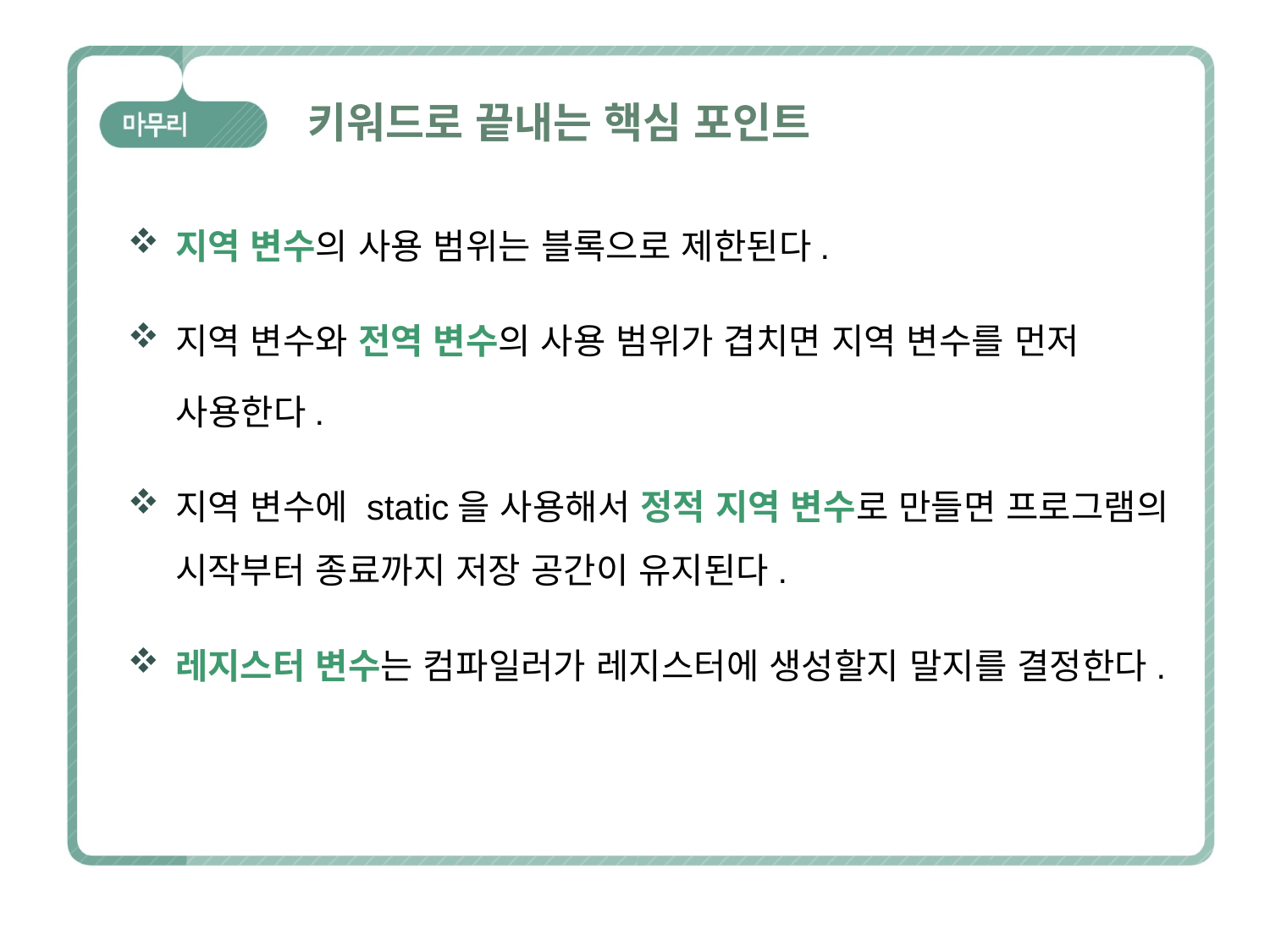

# 키워드로 끝내는 핵심 포인트
지역 변수의 사용 범위는 블록으로 제한된다.

지역 변수와 전역 변수의 사용 범위가 겹치면 지역 변수를 먼저
    사용한다.

지역 변수에 static을 사용해서 정적 지역 변수로 만들면 프로그램의 시작부터 종료까지 저장 공간이 유지된다.

레지스터 변수는 컴파일러가 레지스터에 생성할지 말지를 결정한다.